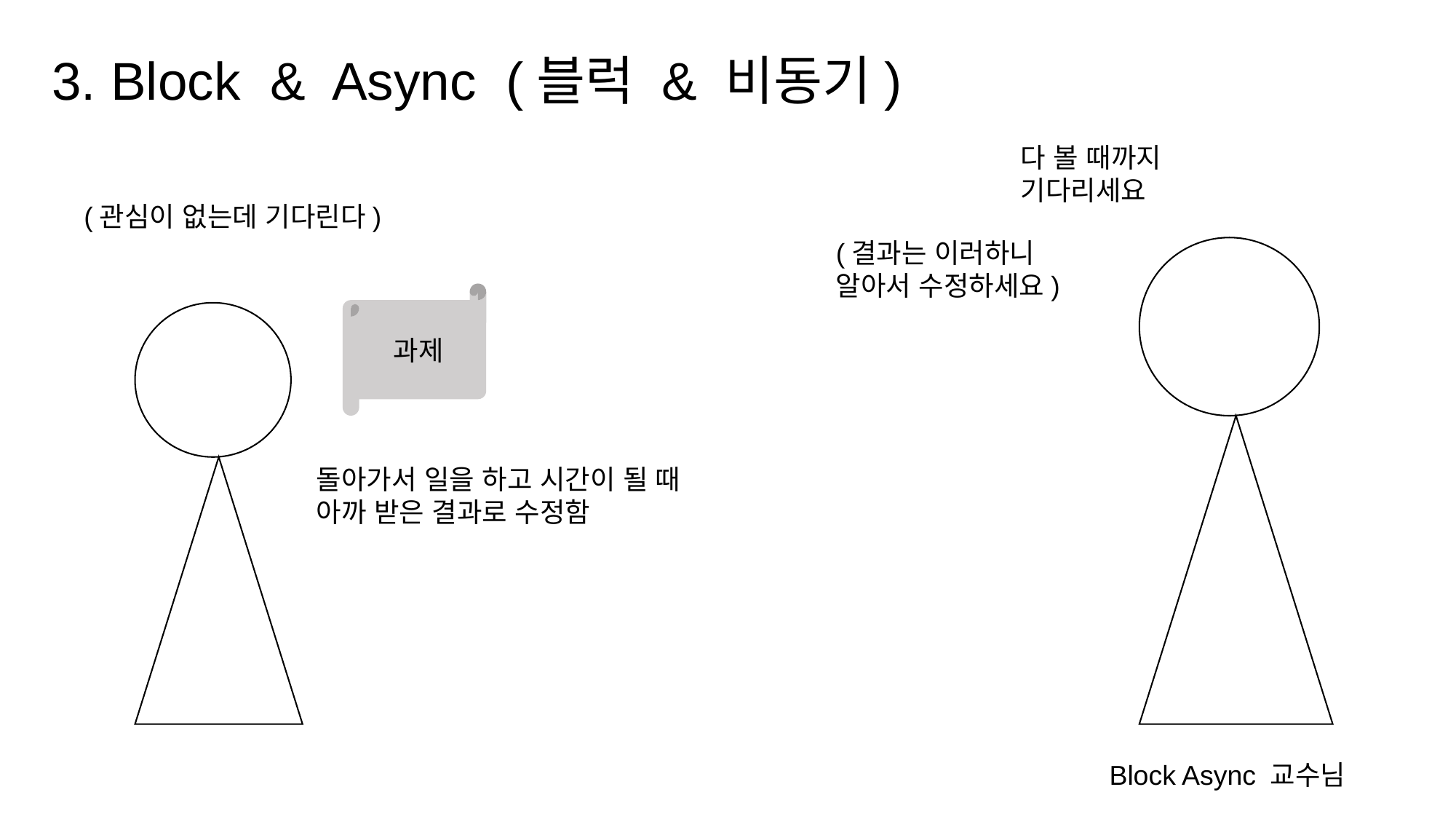

3. Block  &  Async  (블럭 & 비동기)
다 볼 때까지 기다리세요
(관심이 없는데 기다린다)
(결과는 이러하니
알아서 수정하세요)

과제

돌아가서 일을 하고 시간이 될 때
아까 받은 결과로 수정함
Block Async 교수님